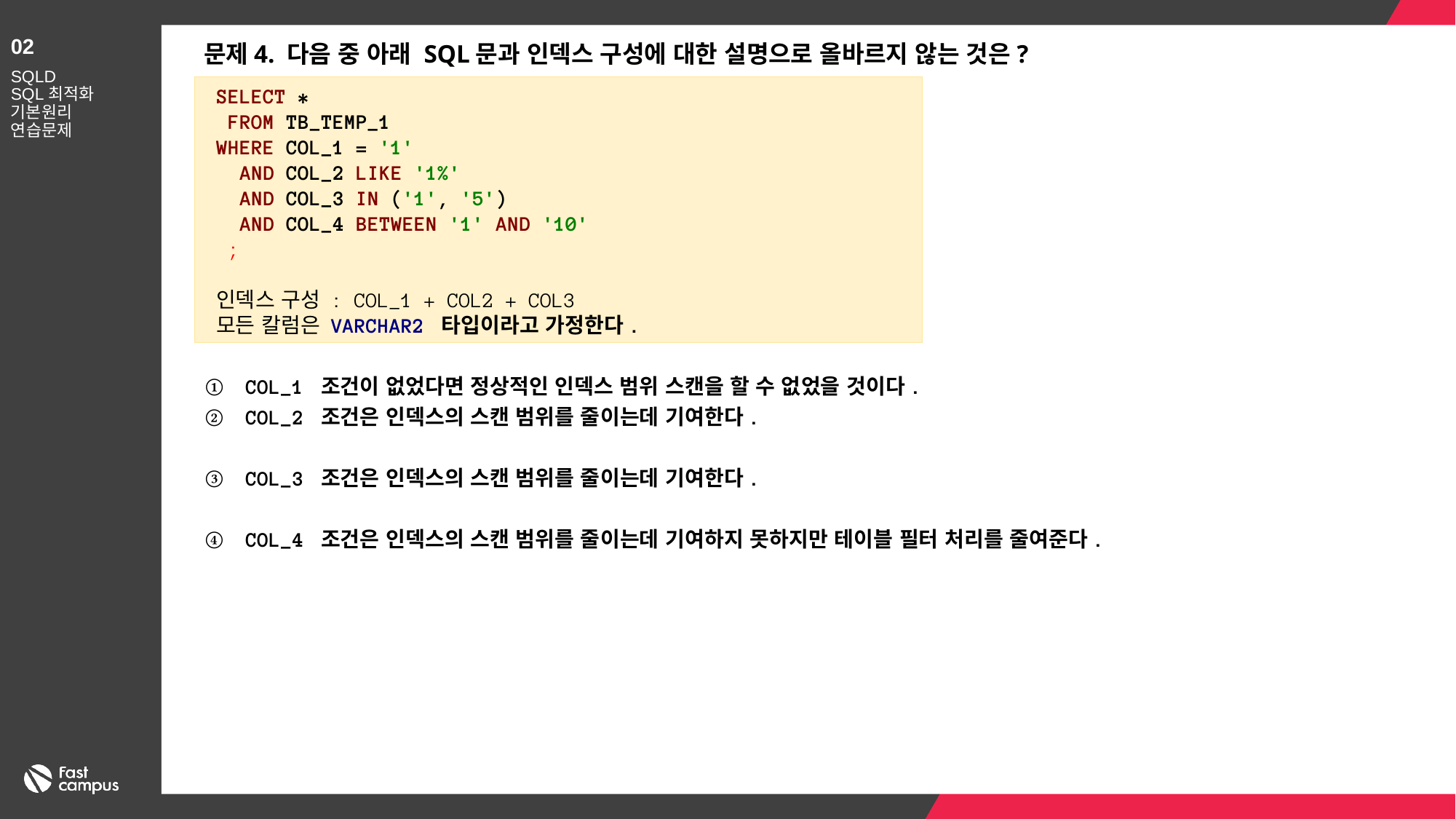

02
 문제4. 다음 중 아래 SQL문과 인덱스 구성에 대한 설명으로 올바르지 않는 것은?
SQLD
SQL최적화 기본원리
연습문제
 SELECT *
  FROM TB_TEMP_1
 WHERE COL_1 = '1'
   AND COL_2 LIKE '1%'
   AND COL_3 IN ('1', '5')
   AND COL_4 BETWEEN '1' AND '10'
  ;

 인덱스 구성 : COL_1 + COL2 + COL3
 모든 칼럼은 VARCHAR2 타입이라고 가정한다.
COL_1 조건이 없었다면 정상적인 인덱스 범위 스캔을 할 수 없었을 것이다.
COL_2 조건은 인덱스의 스캔 범위를 줄이는데 기여한다.
COL_3 조건은 인덱스의 스캔 범위를 줄이는데 기여한다.
COL_4 조건은 인덱스의 스캔 범위를 줄이는데 기여하지 못하지만 테이블 필터 처리를 줄여준다.